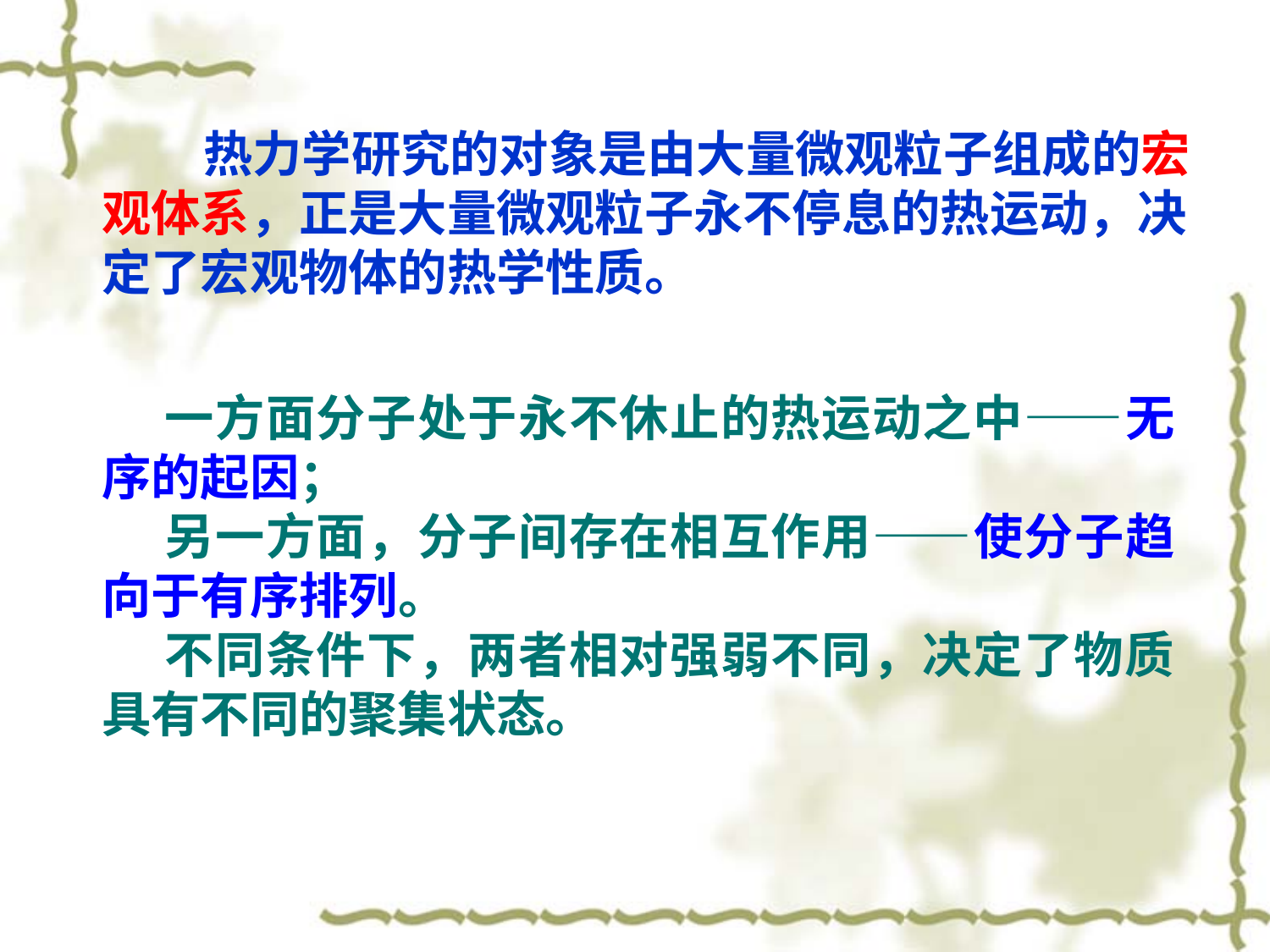

热力学研究的对象是由大量微观粒子组成的宏观体系，正是大量微观粒子永不停息的热运动，决定了宏观物体的热学性质。
    一方面分子处于永不休止的热运动之中——无序的起因；
    另一方面，分子间存在相互作用——使分子趋向于有序排列。
    不同条件下，两者相对强弱不同，决定了物质具有不同的聚集状态。